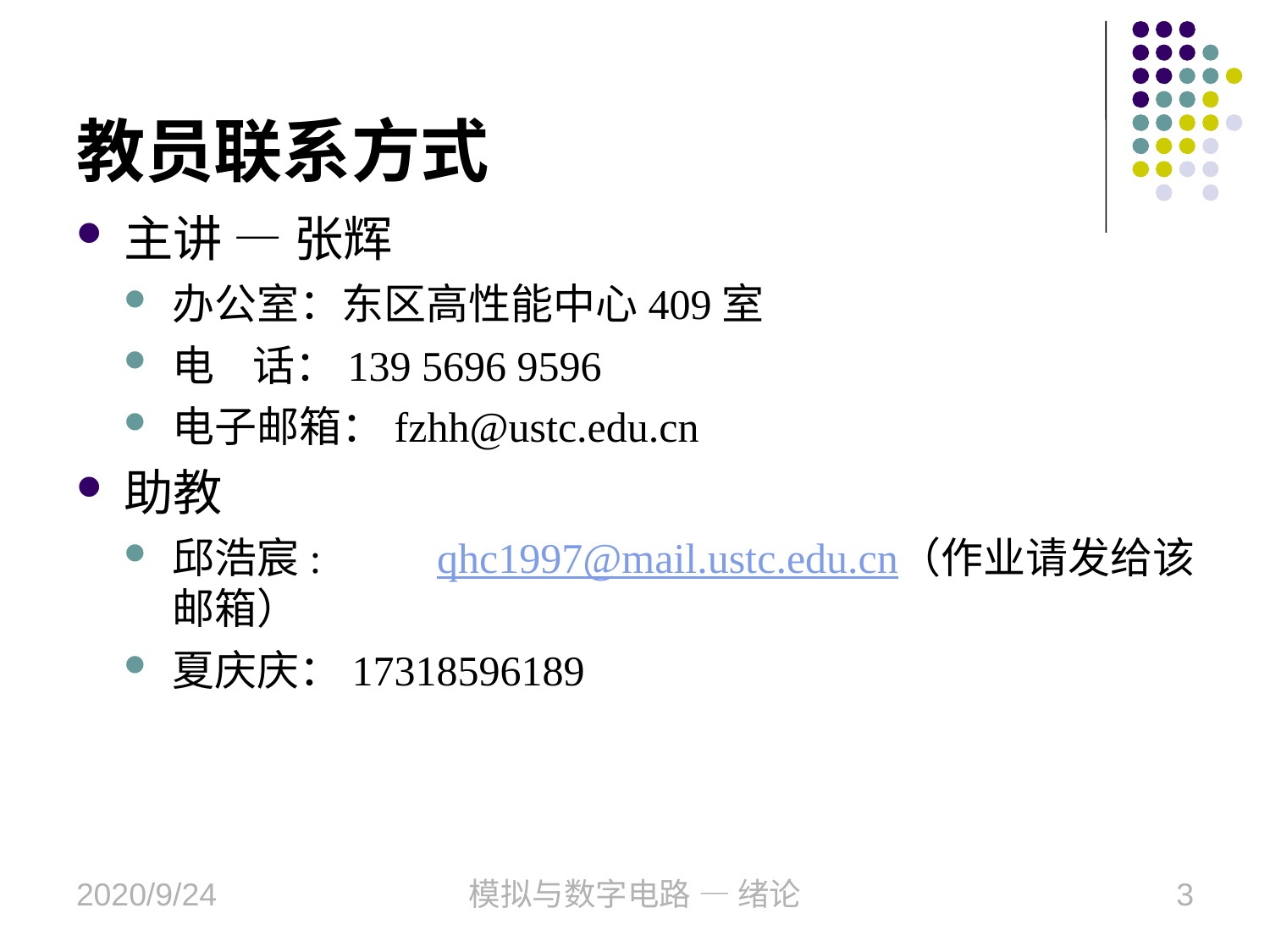

# 教员联系方式
主讲 — 张辉
办公室：东区高性能中心409室
电    话：139 5696 9596
电子邮箱：fzhh@ustc.edu.cn
助教
邱浩宸:	 qhc1997@mail.ustc.edu.cn（作业请发给该邮箱）
夏庆庆：17318596189

2020/9/24
模拟与数字电路 — 绪论
3